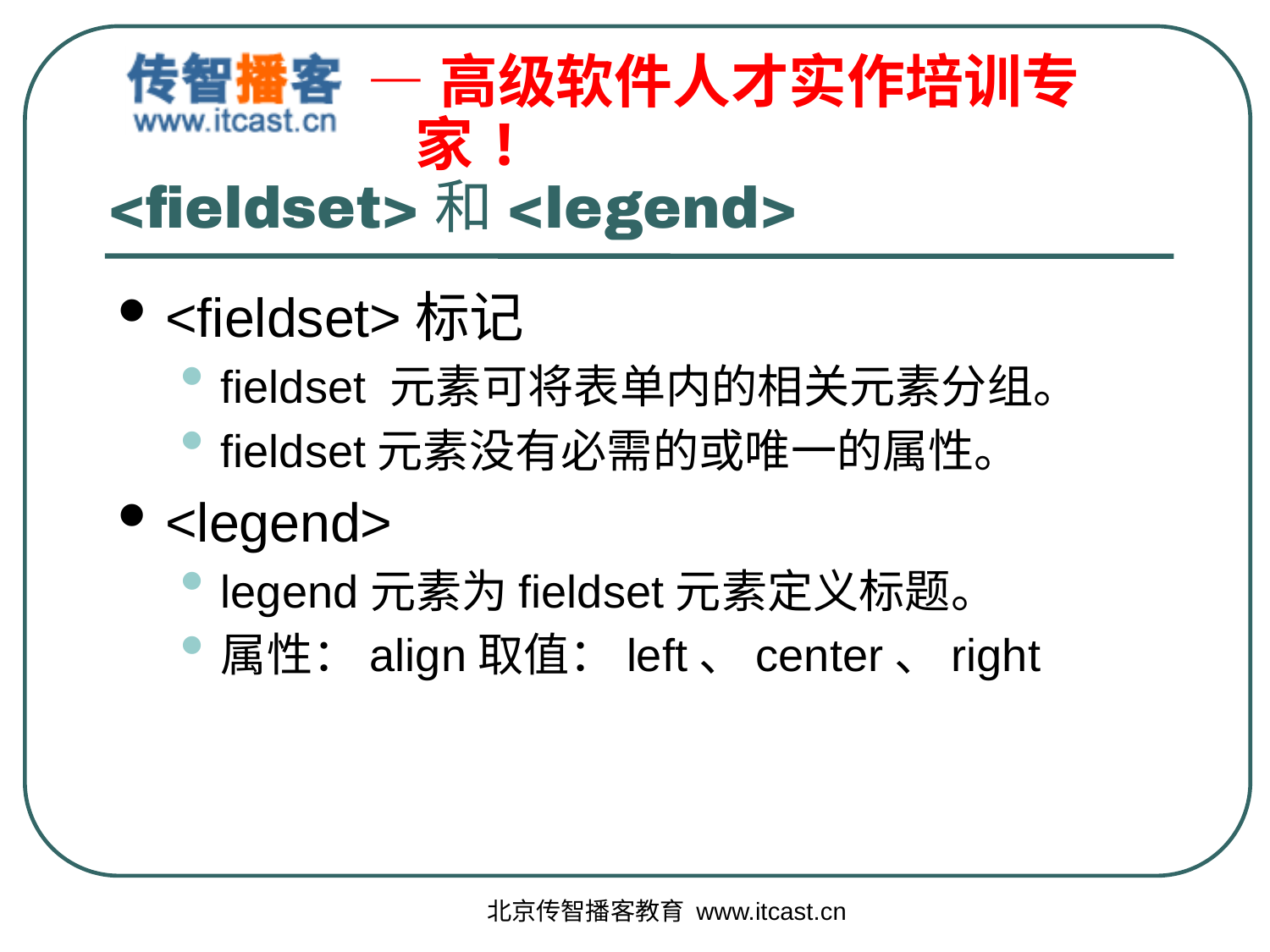

# <fieldset>和<legend>
<fieldset>标记
fieldset 元素可将表单内的相关元素分组。
fieldset元素没有必需的或唯一的属性。
<legend>
legend元素为fieldset元素定义标题。
属性：align取值：left、center、right